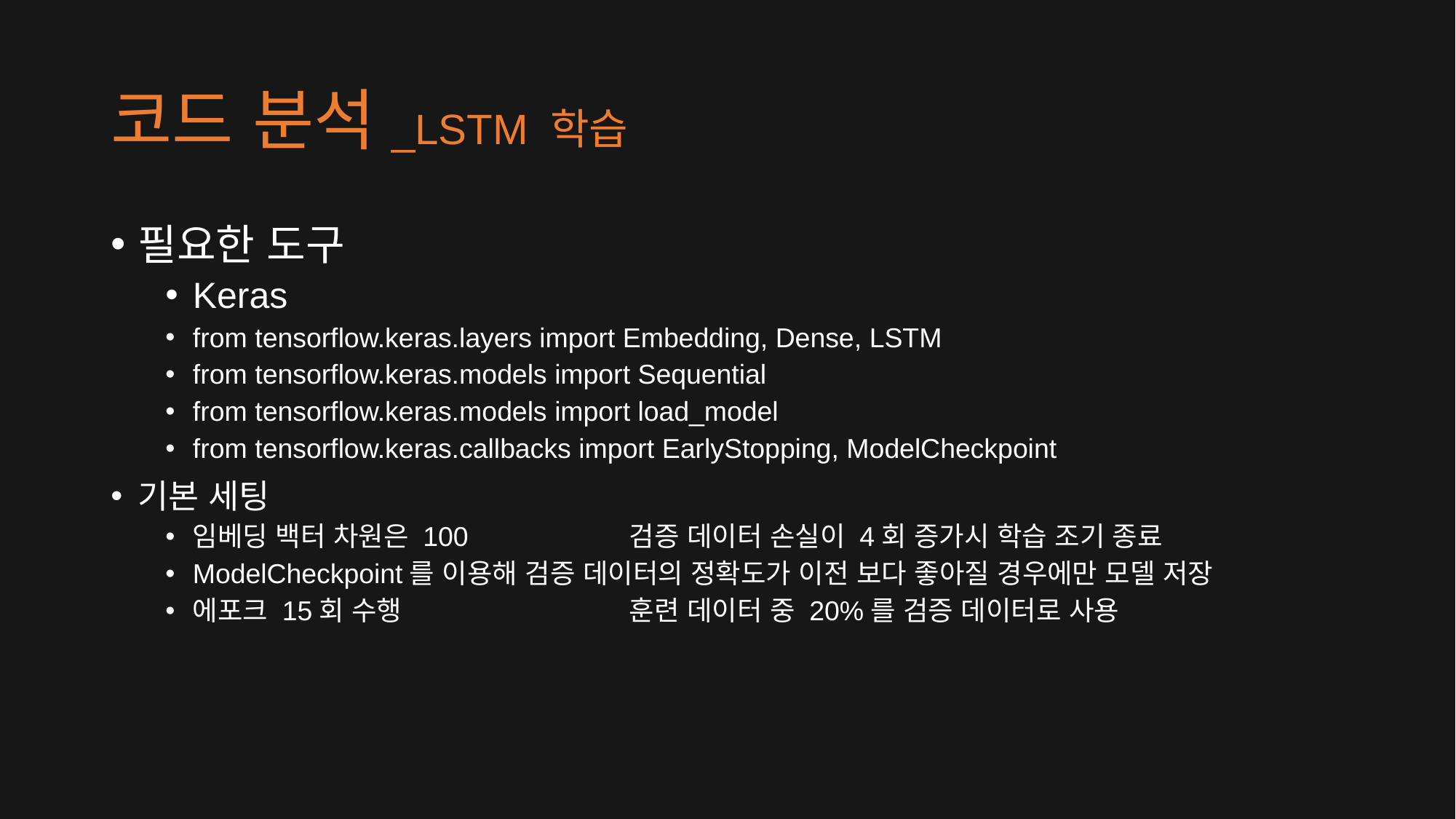

# 코드 분석_LSTM 학습
필요한 도구
Keras
from tensorflow.keras.layers import Embedding, Dense, LSTM
from tensorflow.keras.models import Sequential
from tensorflow.keras.models import load_model
from tensorflow.keras.callbacks import EarlyStopping, ModelCheckpoint
기본 세팅
임베딩 백터 차원은 100		검증 데이터 손실이 4회 증가시 학습 조기 종료
ModelCheckpoint를 이용해 검증 데이터의 정확도가 이전 보다 좋아질 경우에만 모델 저장
에포크 15회 수행			훈련 데이터 중 20%를 검증 데이터로 사용